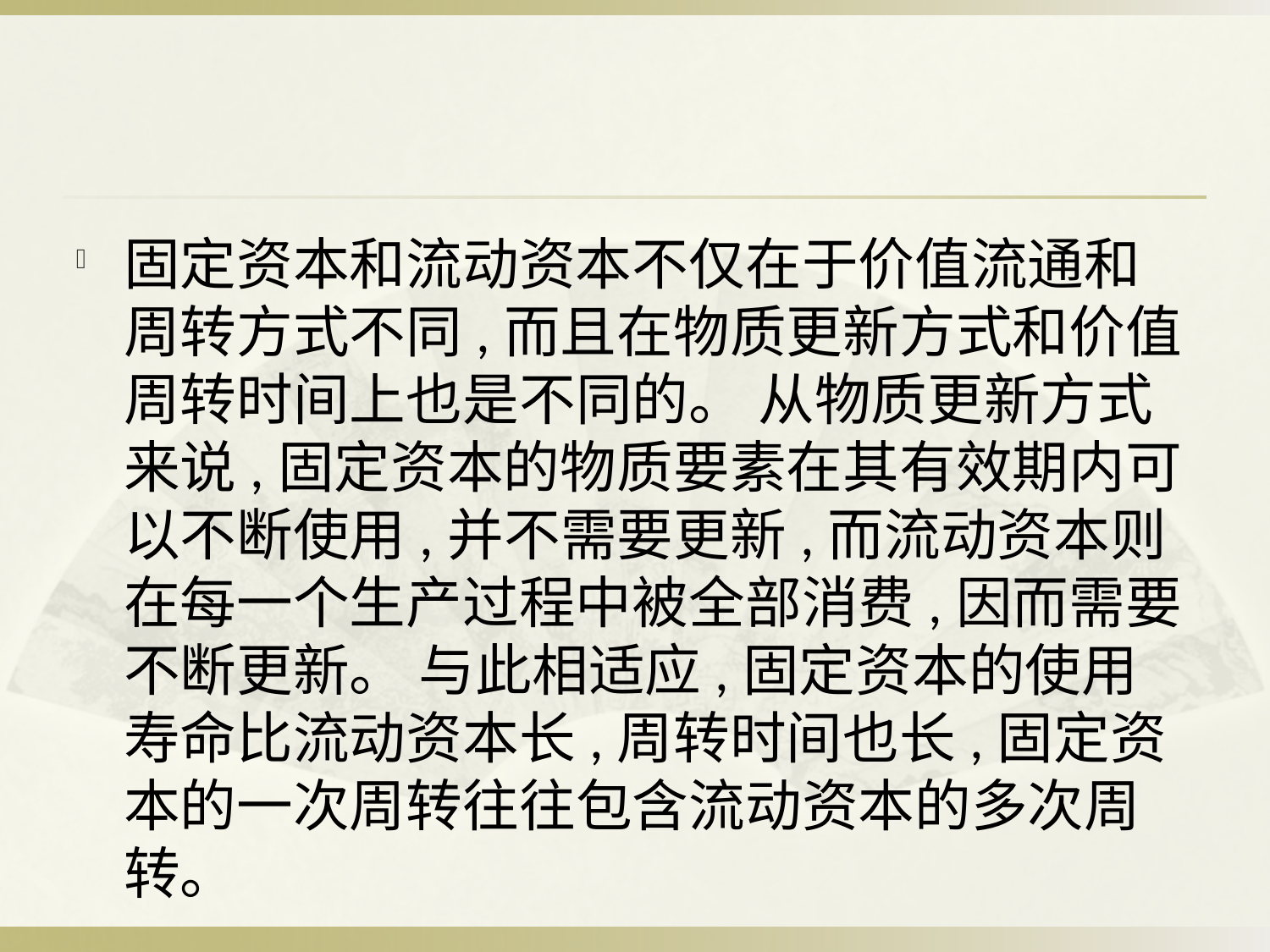

#
固定资本和流动资本不仅在于价值流通和周转方式不同,而且在物质更新方式和价值周转时间上也是不同的。 从物质更新方式来说,固定资本的物质要素在其有效期内可以不断使用,并不需要更新,而流动资本则在每一个生产过程中被全部消费,因而需要不断更新。 与此相适应,固定资本的使用寿命比流动资本长,周转时间也长,固定资本的一次周转往往包含流动资本的多次周转。